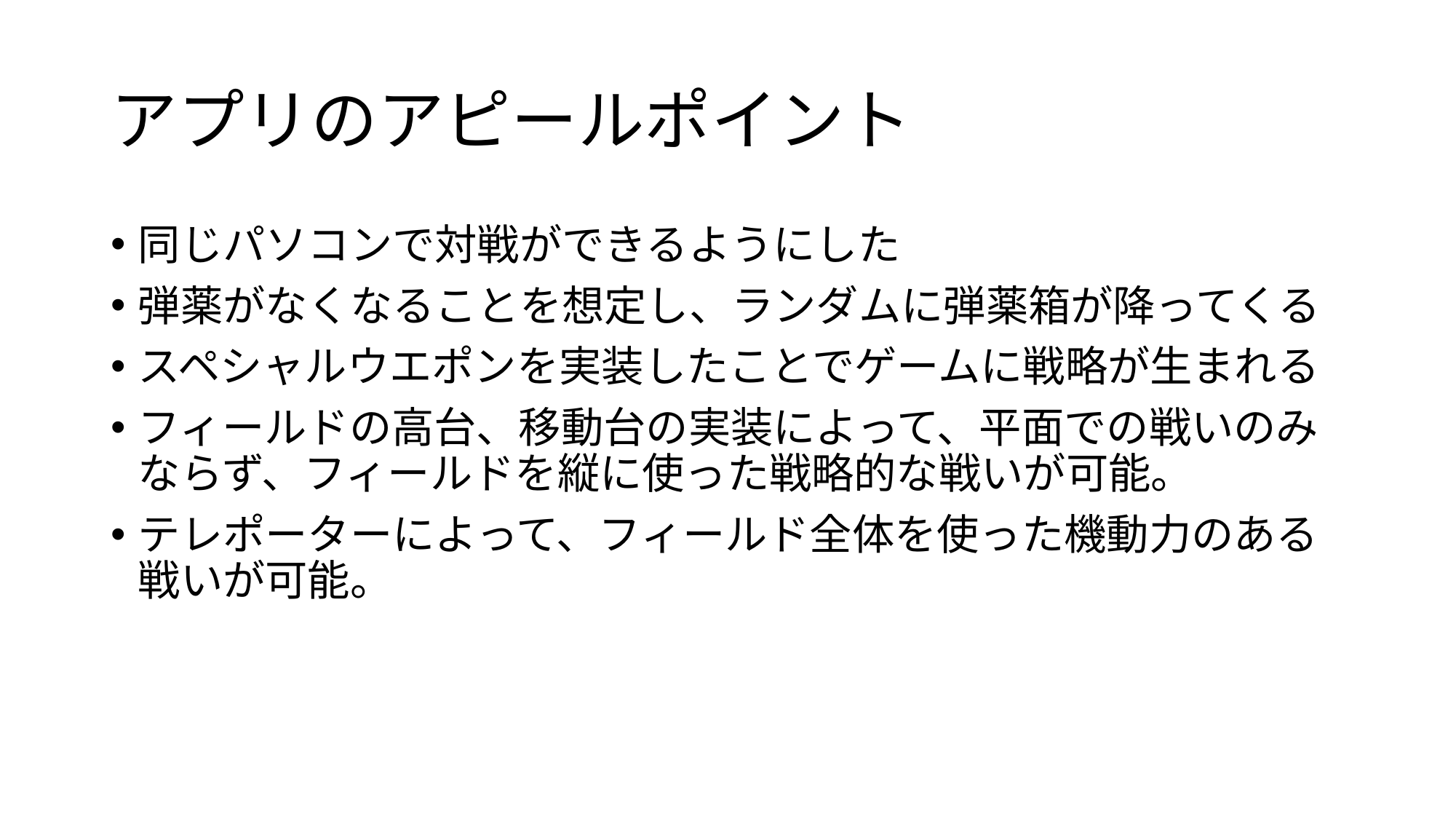

# アプリのアピールポイント
同じパソコンで対戦ができるようにした
弾薬がなくなることを想定し、ランダムに弾薬箱が降ってくる
スペシャルウエポンを実装したことでゲームに戦略が生まれる
フィールドの高台、移動台の実装によって、平面での戦いのみならず、フィールドを縦に使った戦略的な戦いが可能。
テレポーターによって、フィールド全体を使った機動力のある戦いが可能。